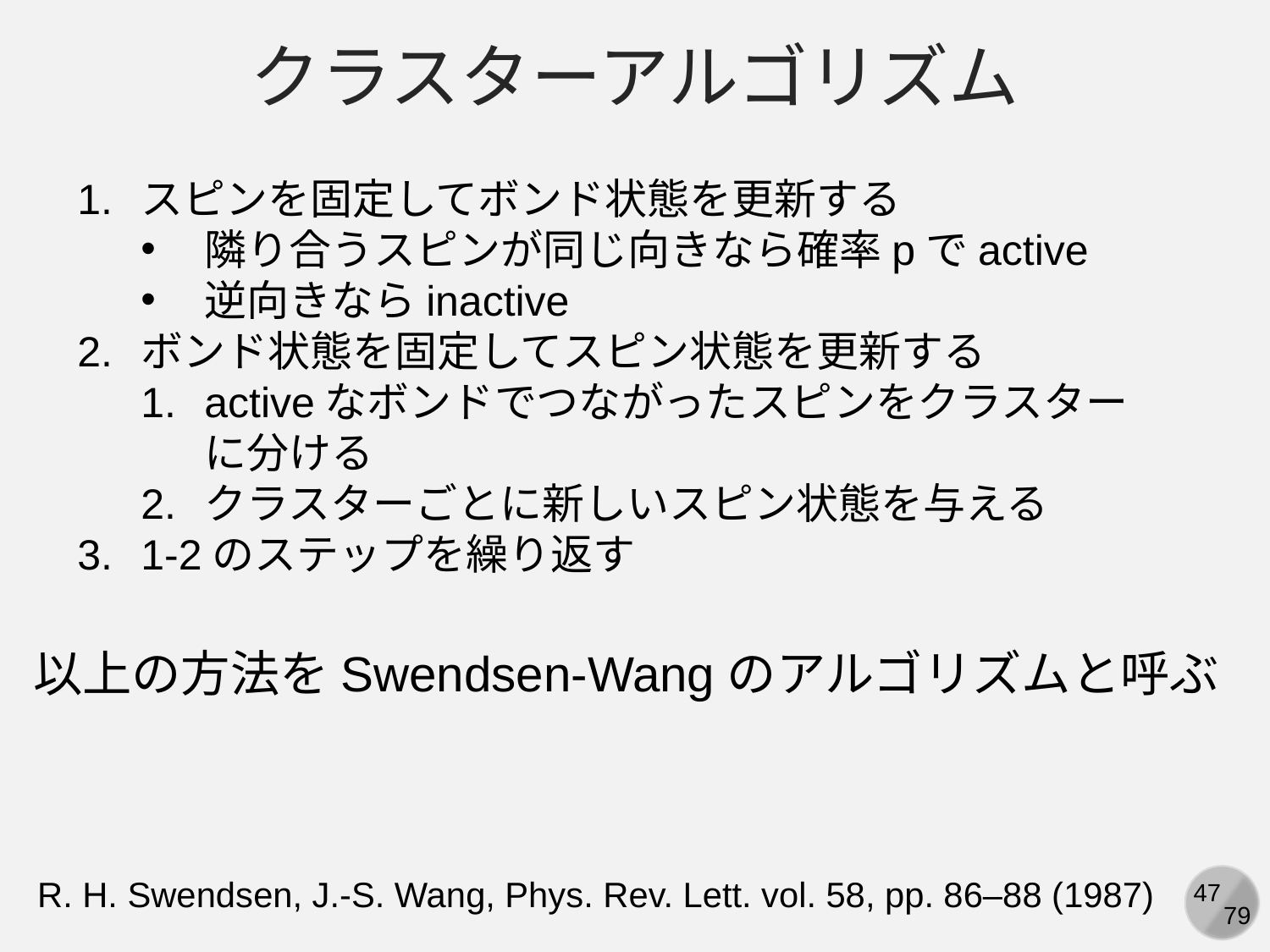

クラスターアルゴリズム
スピンを固定してボンド状態を更新する
隣り合うスピンが同じ向きなら確率pでactive
逆向きならinactive
ボンド状態を固定してスピン状態を更新する
activeなボンドでつながったスピンをクラスターに分ける
クラスターごとに新しいスピン状態を与える
1-2のステップを繰り返す
以上の方法をSwendsen-Wangのアルゴリズムと呼ぶ
R. H. Swendsen, J.-S. Wang, Phys. Rev. Lett. vol. 58, pp. 86–88 (1987)